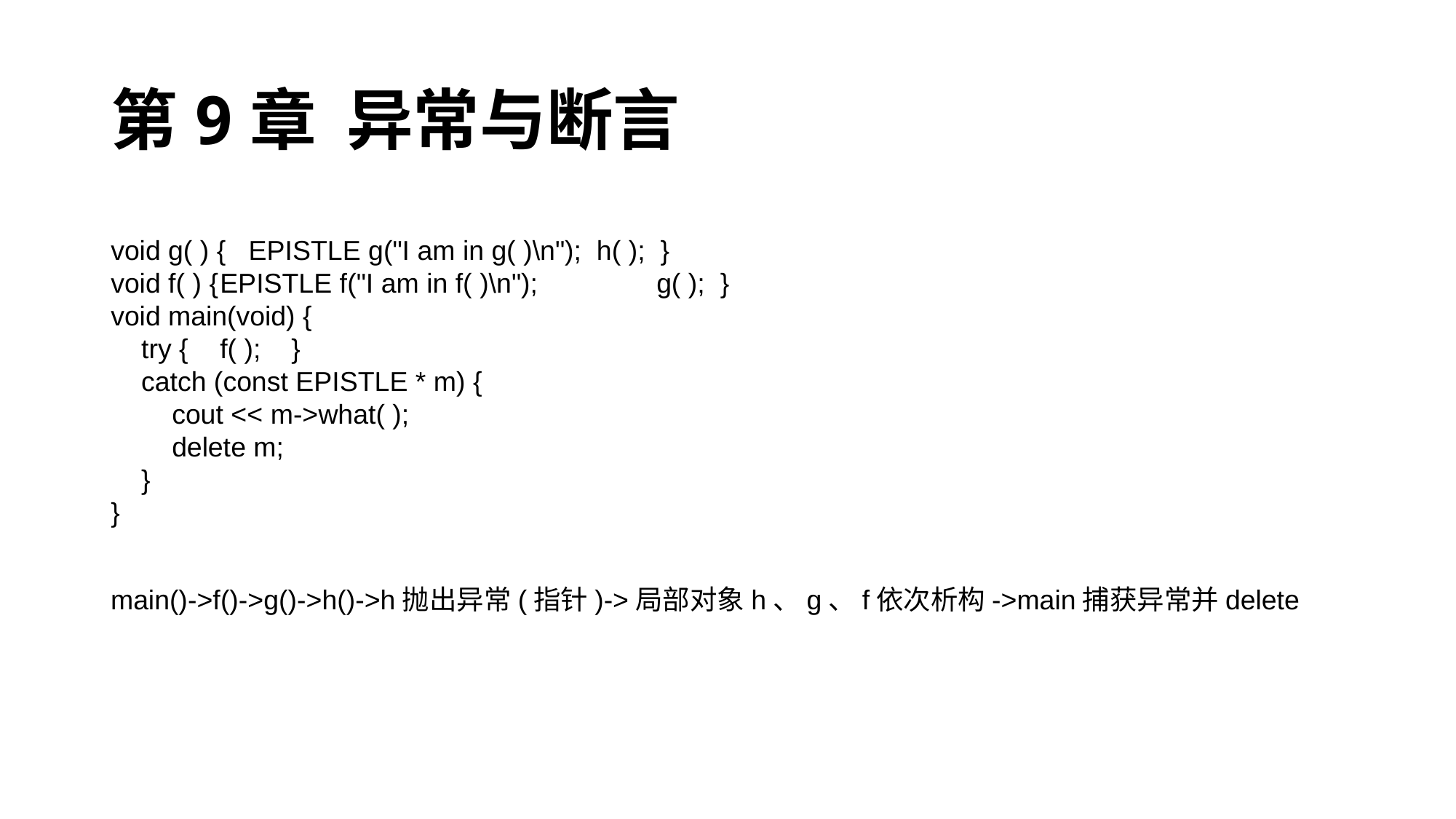

# 第9章  异常与断言
void g( ) {   EPISTLE g("I am in g( )\n");  h( );  }
void f( ) {	EPISTLE f("I am in f( )\n");  	g( );  }
void main(void) {
    try {  	f( );    }
    catch (const EPISTLE * m) {
        cout << m->what( );
        delete m;
    }
}
main()->f()->g()->h()->h抛出异常(指针)->局部对象h、g、f依次析构->main捕获异常并delete